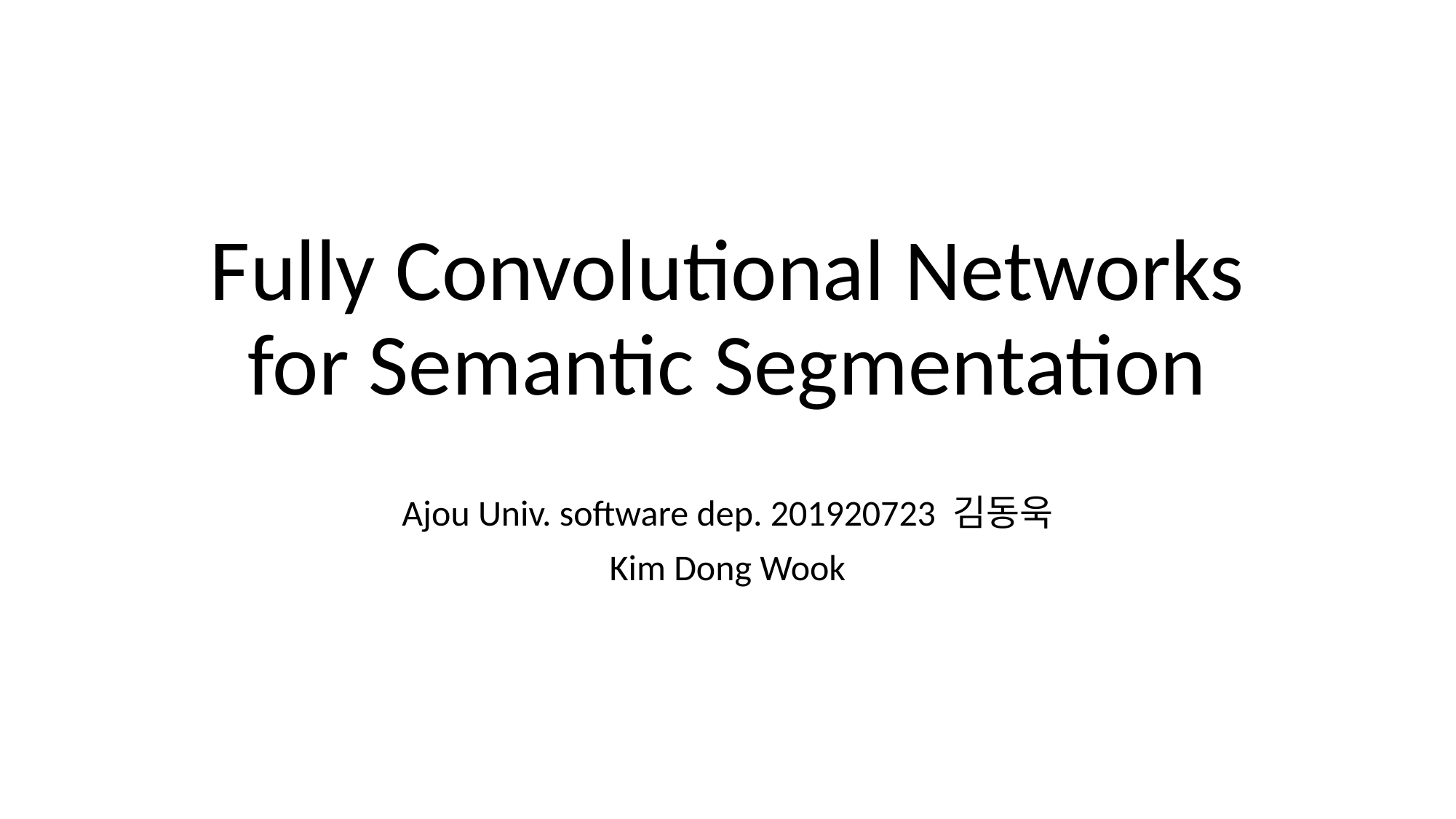

# Fully Convolutional Networks for Semantic Segmentation

Ajou Univ. software dep. 201920723 김동욱
Kim Dong Wook